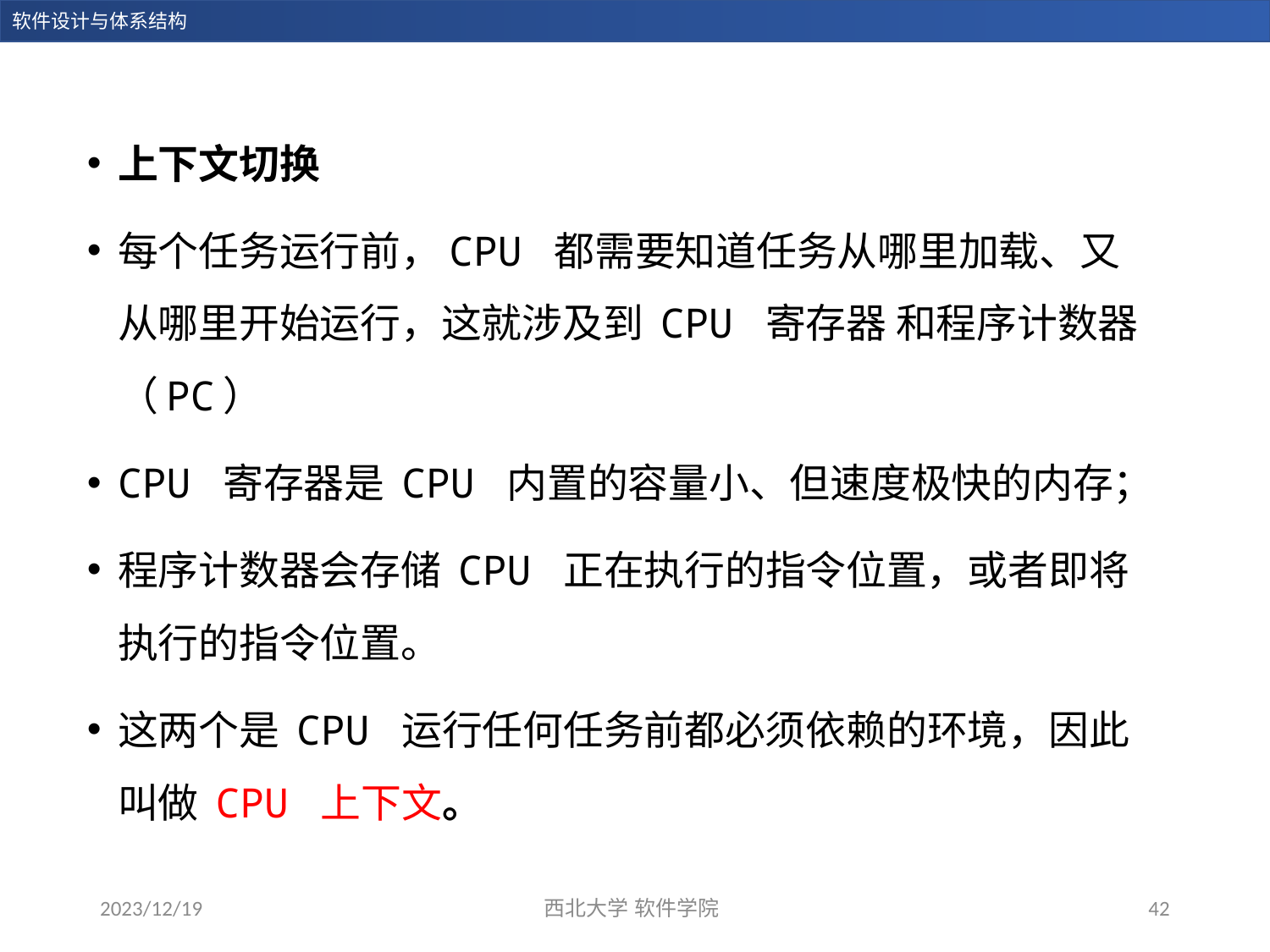

上下文切换
每个任务运行前，CPU 都需要知道任务从哪里加载、又从哪里开始运行，这就涉及到 CPU 寄存器 和程序计数器（PC）
CPU 寄存器是 CPU 内置的容量小、但速度极快的内存；
程序计数器会存储 CPU 正在执行的指令位置，或者即将执行的指令位置。
这两个是 CPU 运行任何任务前都必须依赖的环境，因此叫做 CPU 上下文。
2023/12/19
西北大学 软件学院
42